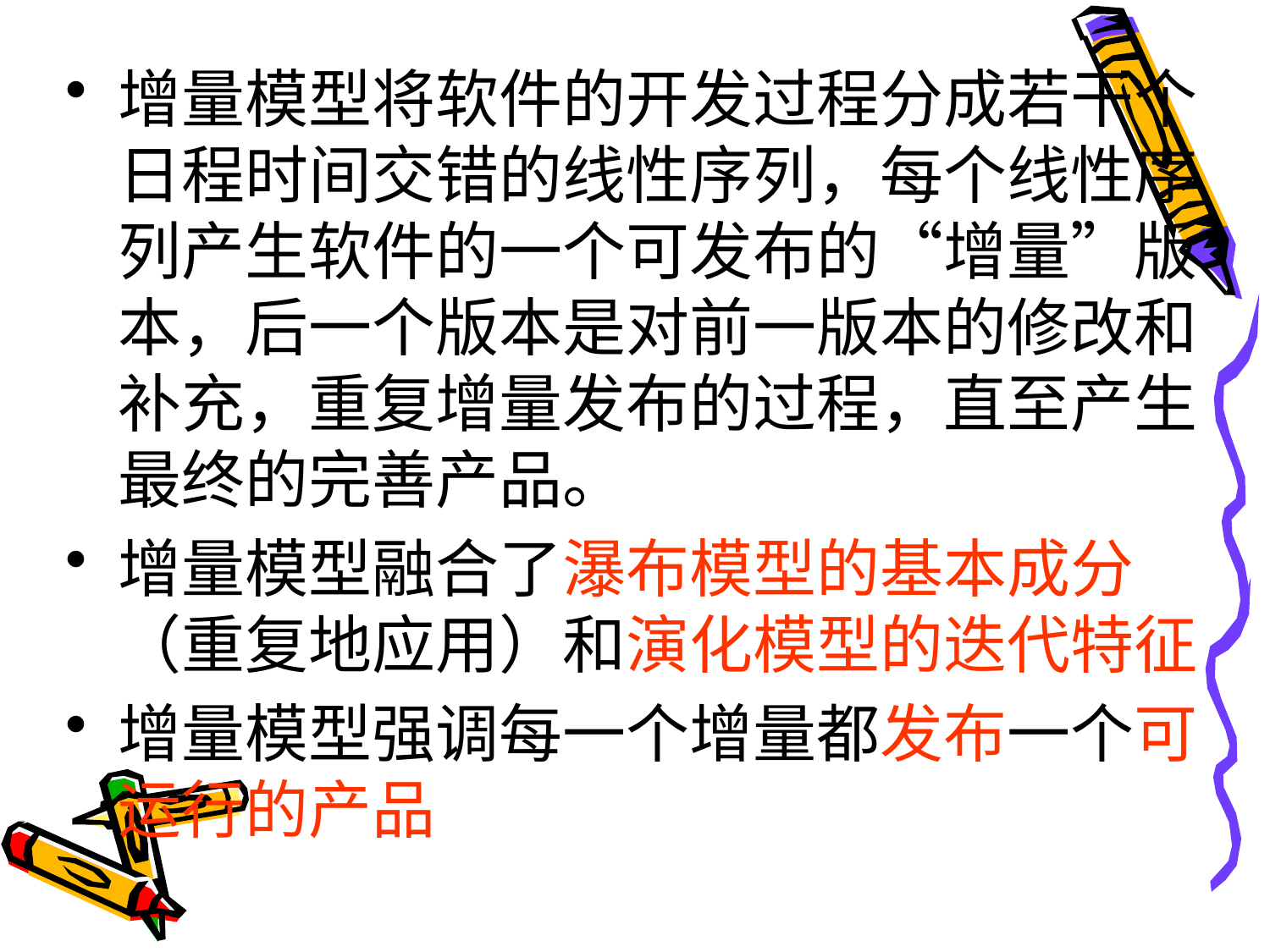

增量模型将软件的开发过程分成若干个日程时间交错的线性序列，每个线性序列产生软件的一个可发布的“增量”版本，后一个版本是对前一版本的修改和补充，重复增量发布的过程，直至产生最终的完善产品。
增量模型融合了瀑布模型的基本成分（重复地应用）和演化模型的迭代特征
增量模型强调每一个增量都发布一个可运行的产品